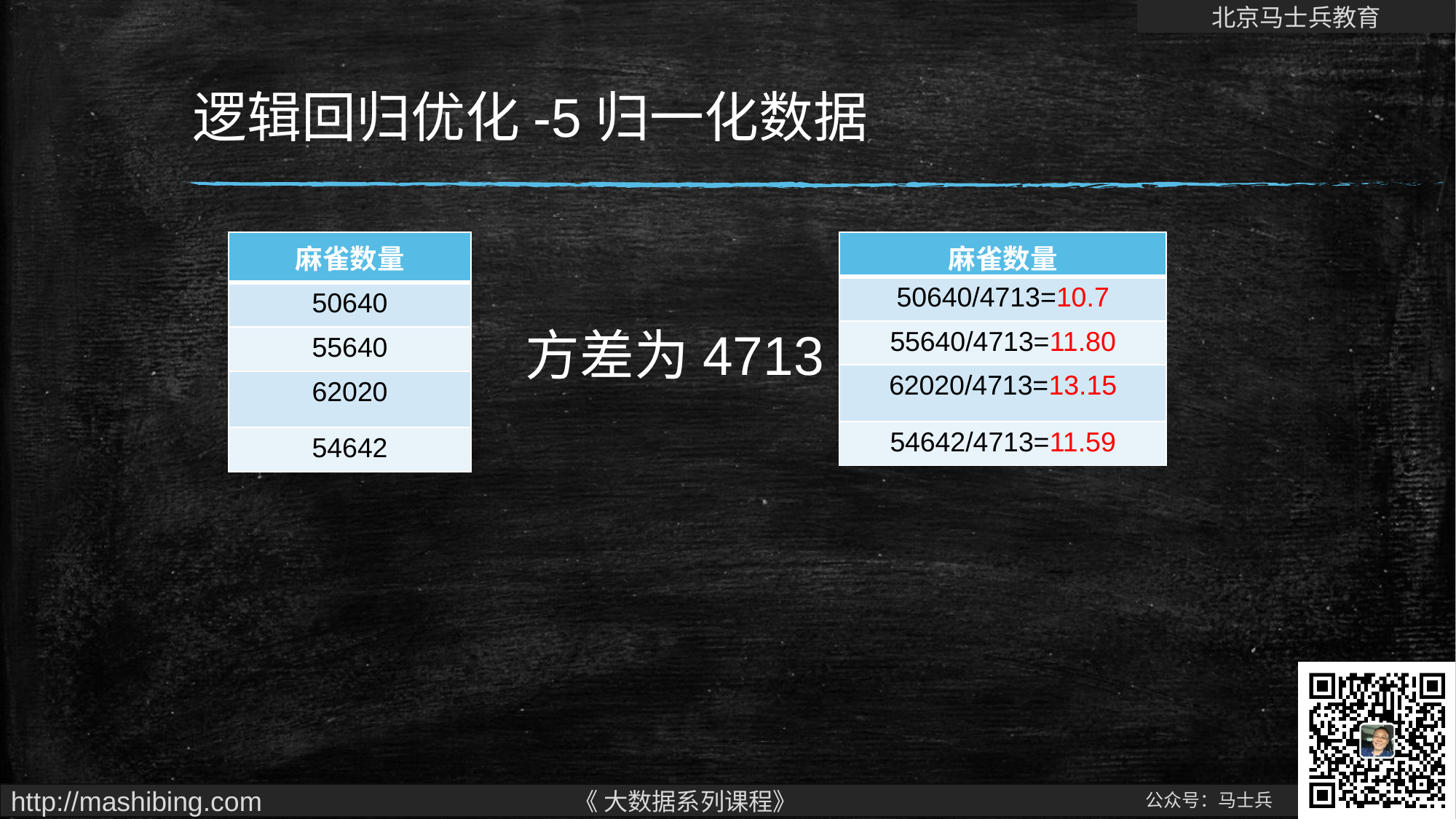

# 逻辑回归优化-5归一化数据
| 麻雀数量 |
| --- |
| 50640 |
| 55640 |
| 62020 |
| 54642 |
| 麻雀数量 |
| --- |
| 50640/4713=10.7 |
| 55640/4713=11.80 |
| 62020/4713=13.15 |
| 54642/4713=11.59 |
方差为4713